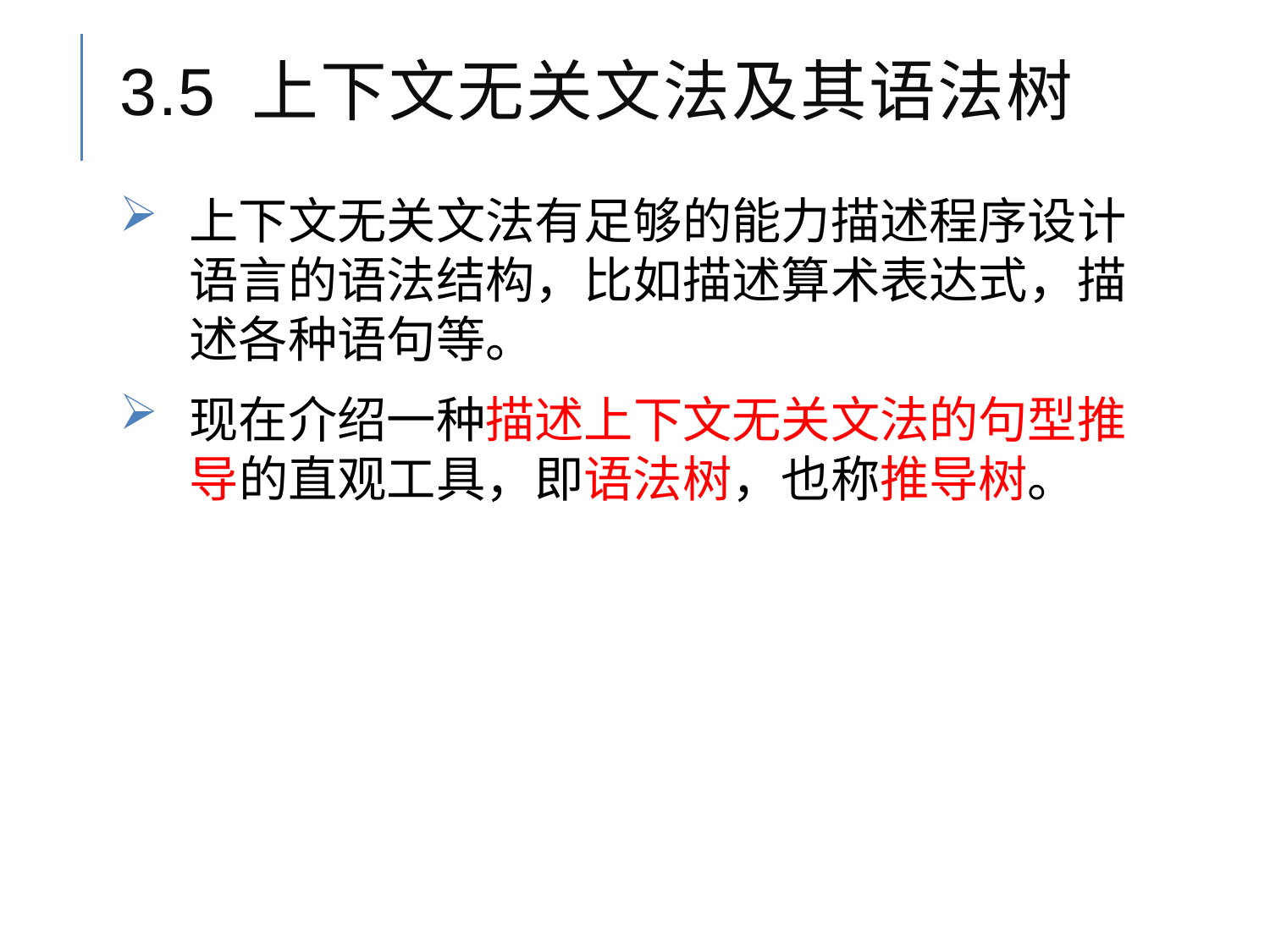

# 3.5 上下文无关文法及其语法树
上下文无关文法有足够的能力描述程序设计语言的语法结构，比如描述算术表达式，描述各种语句等。
现在介绍一种描述上下文无关文法的句型推导的直观工具，即语法树，也称推导树。
47